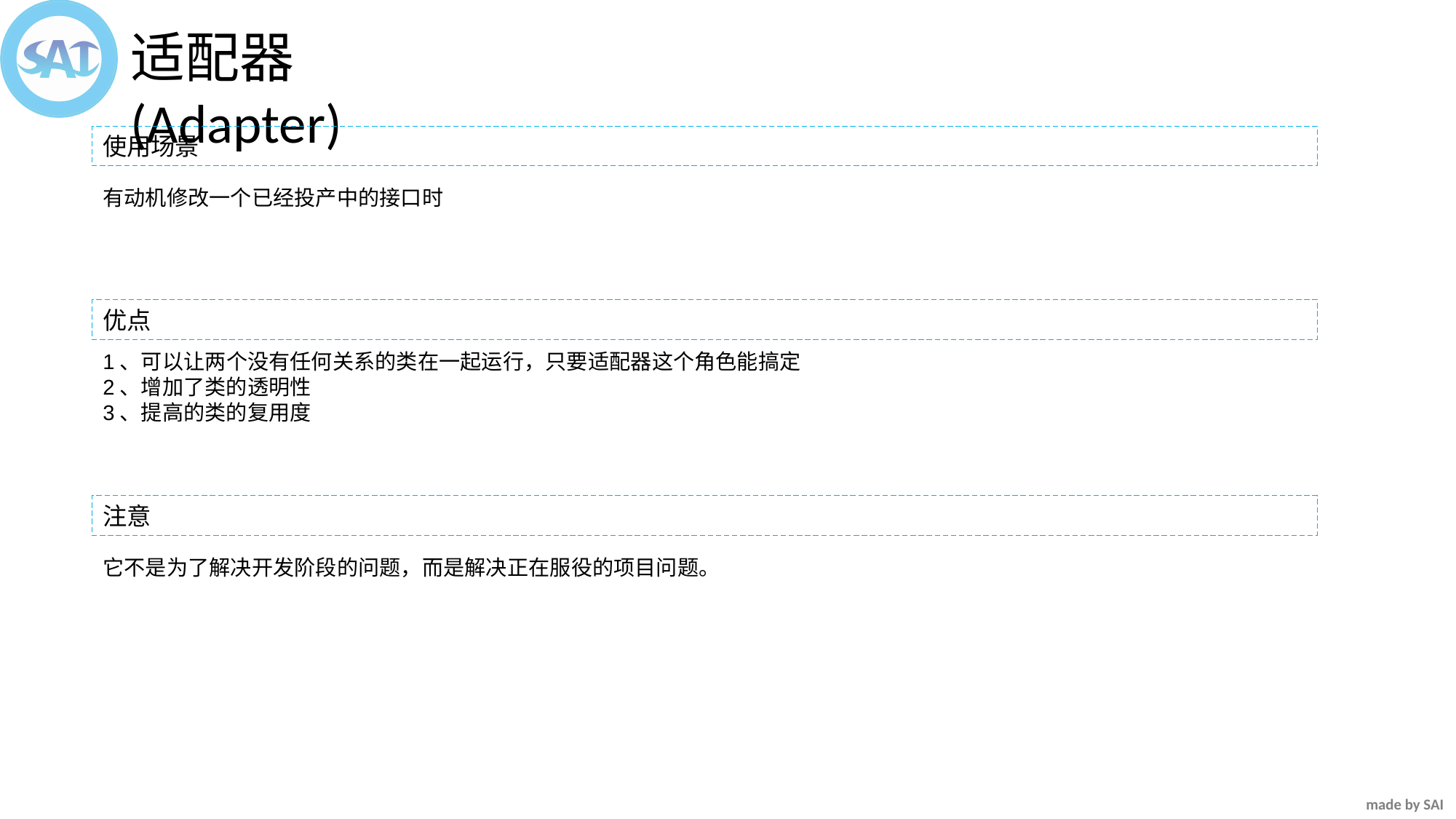

适配器(Adapter)
使用场景
有动机修改一个已经投产中的接口时
优点
1、可以让两个没有任何关系的类在一起运行，只要适配器这个角色能搞定
2、增加了类的透明性
3、提高的类的复用度
注意
它不是为了解决开发阶段的问题，而是解决正在服役的项目问题。